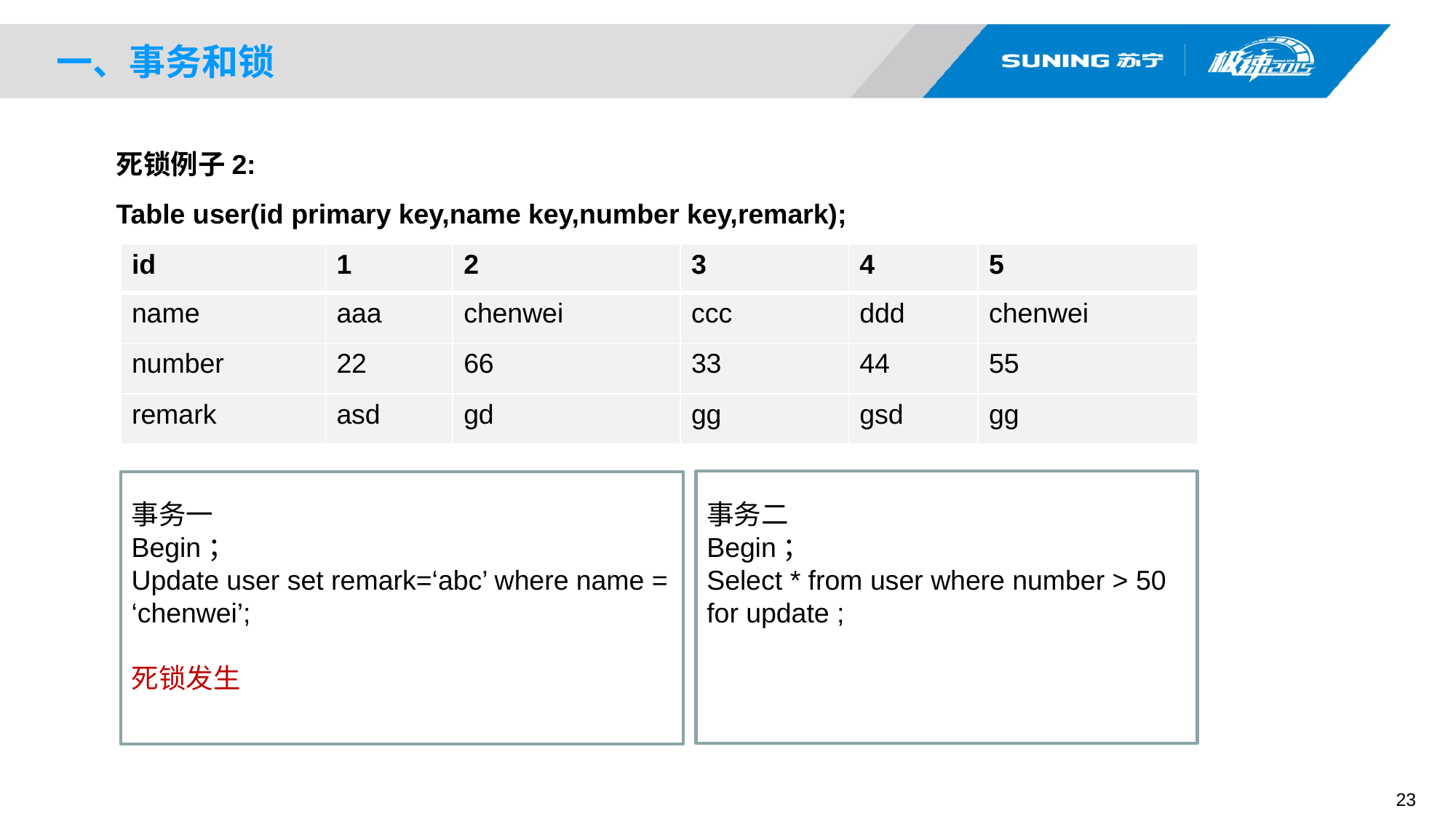

# 一、事务和锁
死锁例子2:
Table user(id primary key,name key,number key,remark);
| id | 1 | 2 | 3 | 4 | 5 |
| --- | --- | --- | --- | --- | --- |
| name | aaa | chenwei | ccc | ddd | chenwei |
| number | 22 | 66 | 33 | 44 | 55 |
| remark | asd | gd | gg | gsd | gg |

事务一
Begin；
Update user set remark=‘abc’ where name = ‘chenwei’;

死锁发生
事务二
Begin；
Select * from user where number > 50 for update ;